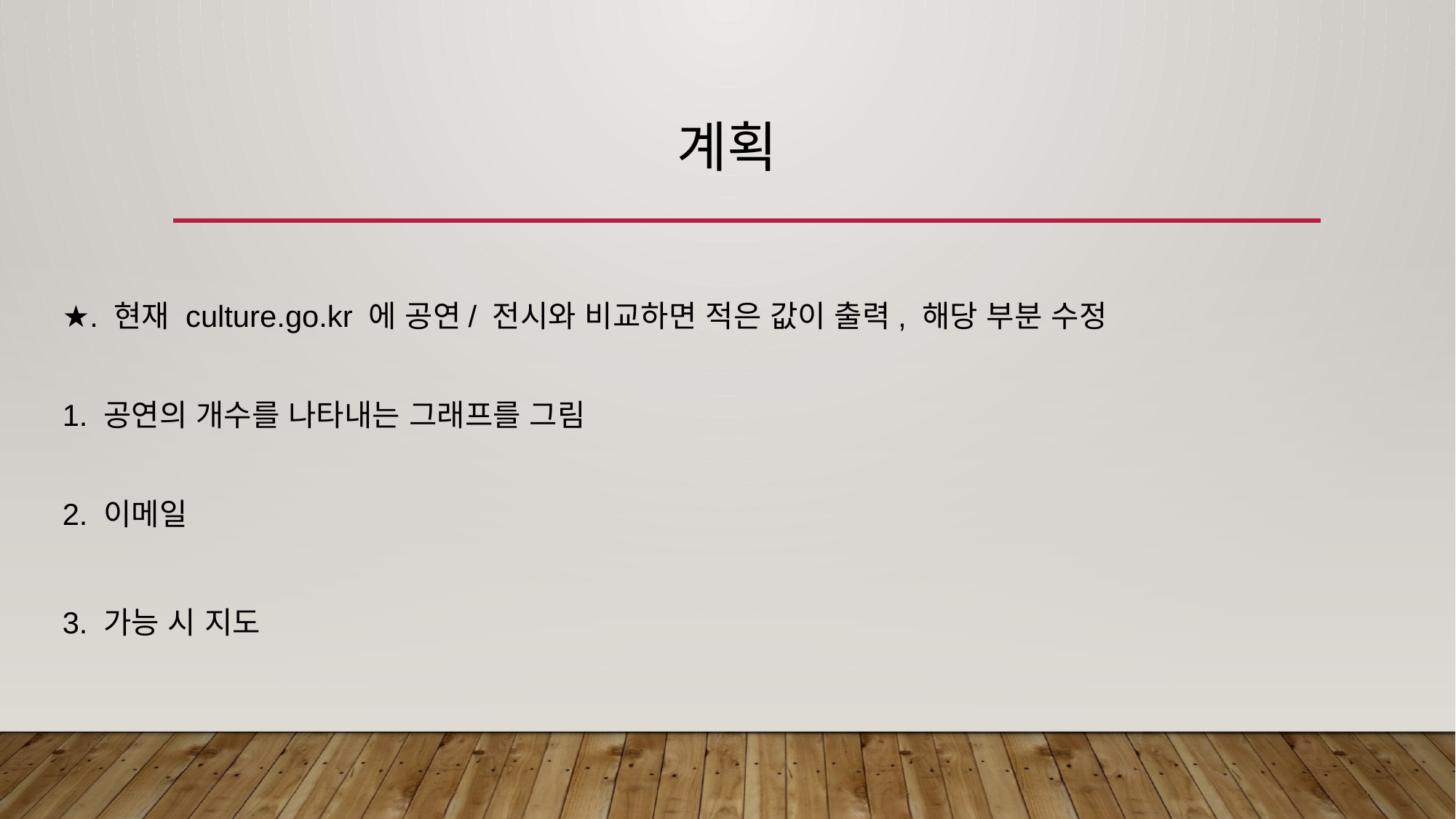

계획
★. 현재 culture.go.kr 에 공연/ 전시와 비교하면 적은 값이 출력, 해당 부분 수정
1. 공연의 개수를 나타내는 그래프를 그림
2. 이메일
3. 가능 시 지도